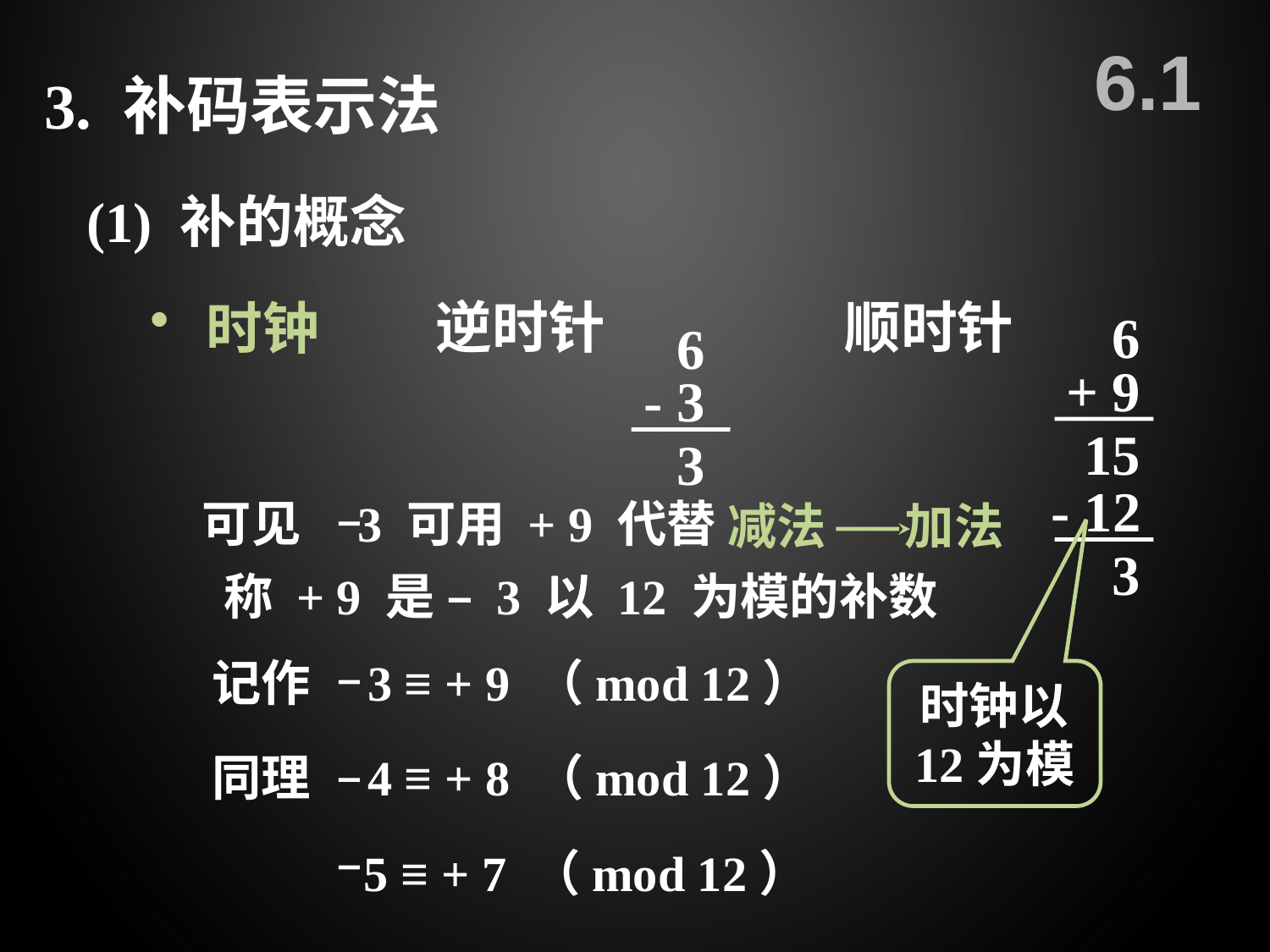

6.1
3. 补码表示法
(1) 补的概念
逆时针
顺时针
 时钟
 6
+ 9
15

- 12
3

6
- 3
3

可见    3 可用 + 9 代替

减法       加法

称 + 9 是 – 3 以 12 为模的补数
记作    3 ≡ + 9 （mod 12）

 时钟以
 12为模
同理    4 ≡ + 8 （mod 12）

   5 ≡ + 7 （mod 12）